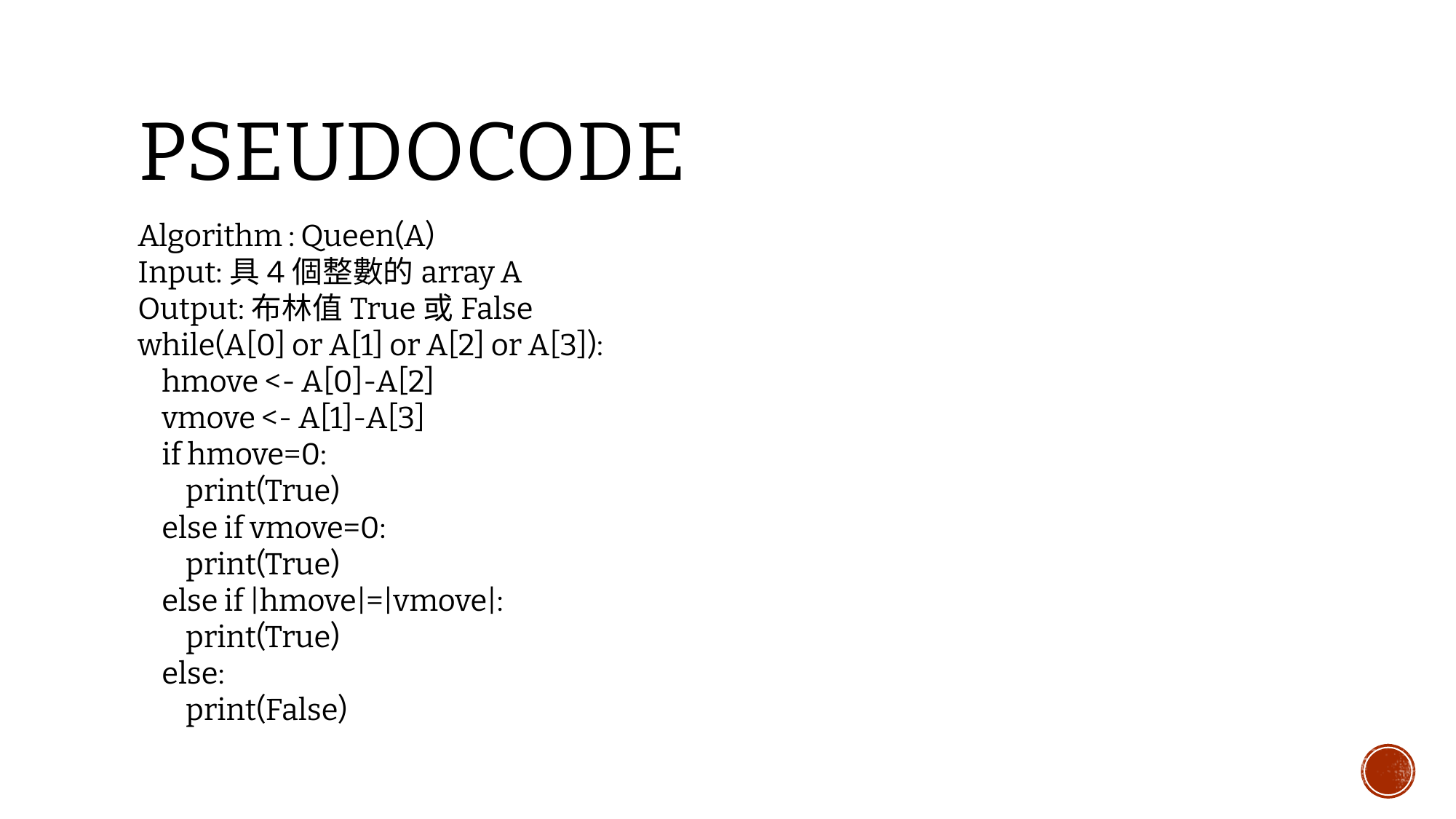

# Pseudocode
Algorithm : Queen(A)
Input:具4個整數的array A
Output:布林值True或False
while(A[0] or A[1] or A[2] or A[3]):
    hmove <- A[0]-A[2]
    vmove <- A[1]-A[3]
    if hmove=0:
        print(True)
    else if vmove=0:
        print(True)
    else if |hmove|=|vmove|:
        print(True)
    else:
        print(False)